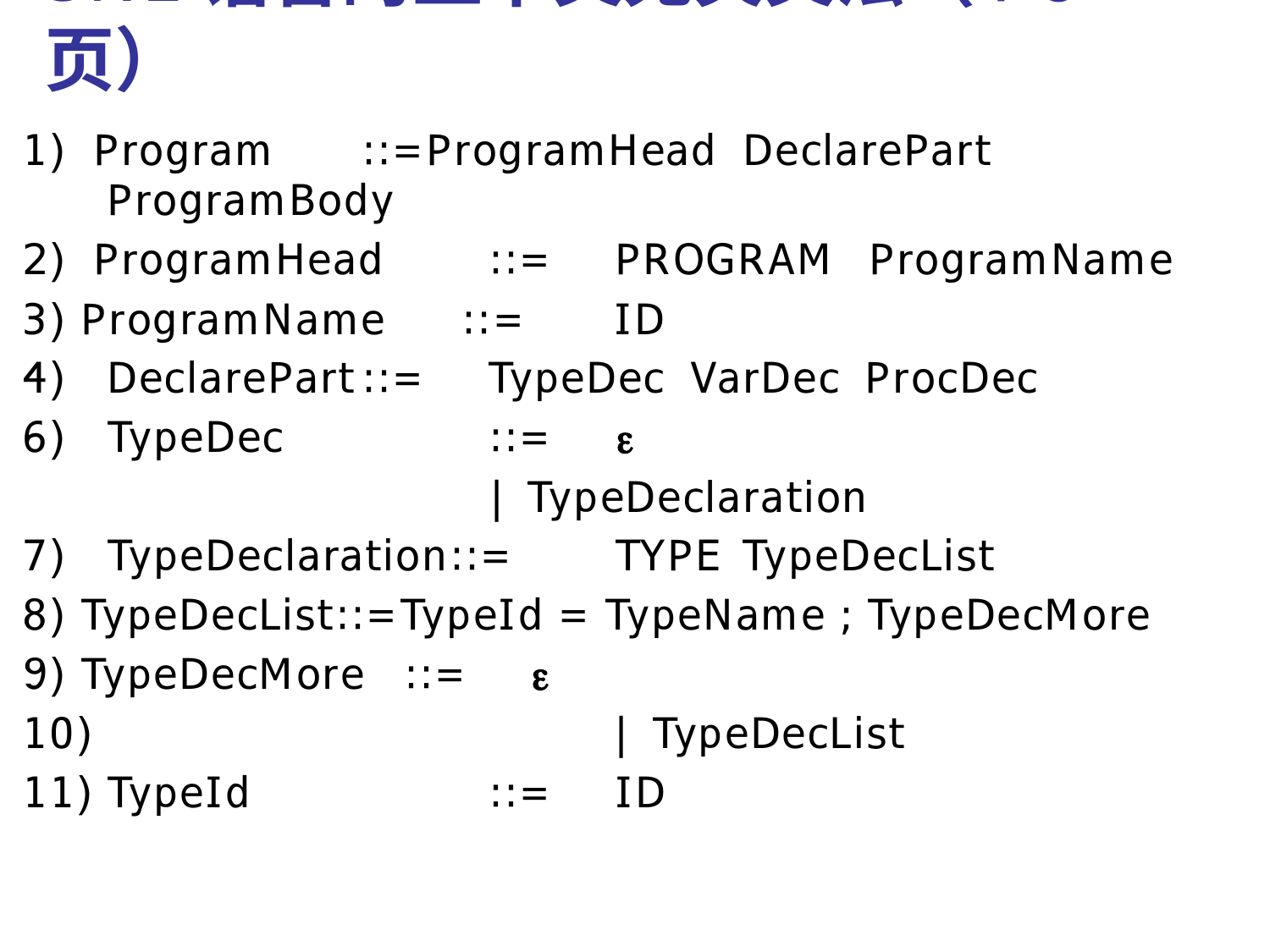

# SNL语言的上下文无关文法（P8页）
1)  Program	::=ProgramHead  DeclarePart  ProgramBody
2)  ProgramHead	::=	PROGRAM	ProgramName
3) ProgramName      ::=       ID
4)	DeclarePart	::=	TypeDec  VarDec  ProcDec
6)	TypeDec		::=	ε
				| TypeDeclaration
7)	TypeDeclaration::= 	TYPE	TypeDecList
8) TypeDecList::=TypeId = TypeName ; TypeDecMore
9) TypeDecMore	::= 	ε
10)			 	          | TypeDecList
11)	TypeId		::= 	ID